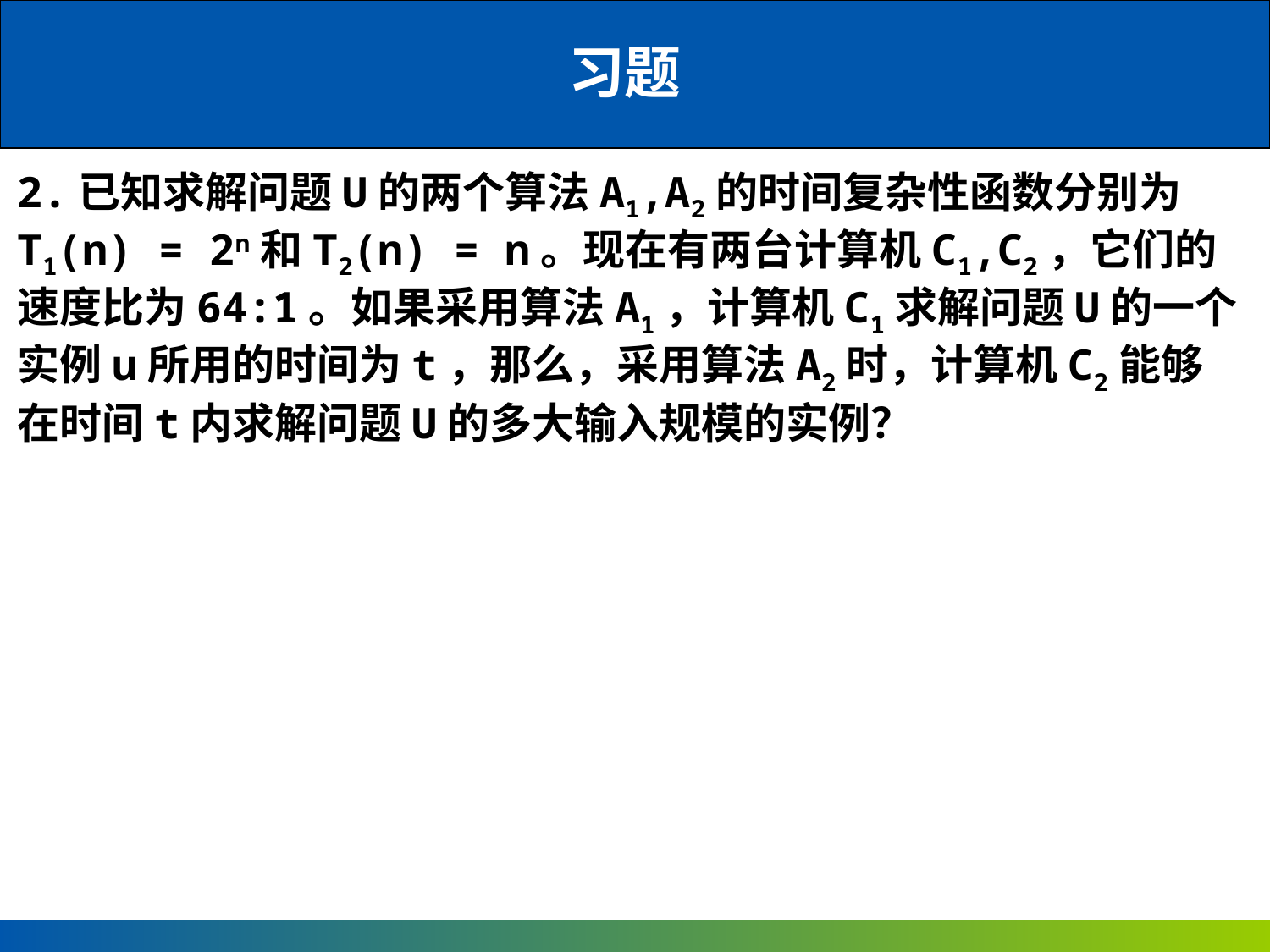

习题
2.已知求解问题U的两个算法A1,A2的时间复杂性函数分别为T1(n) = 2n和T2(n) = n。现在有两台计算机C1,C2，它们的速度比为64:1。如果采用算法A1，计算机C1求解问题U的一个实例u所用的时间为t，那么，采用算法A2时，计算机C2能够在时间t内求解问题U的多大输入规模的实例？